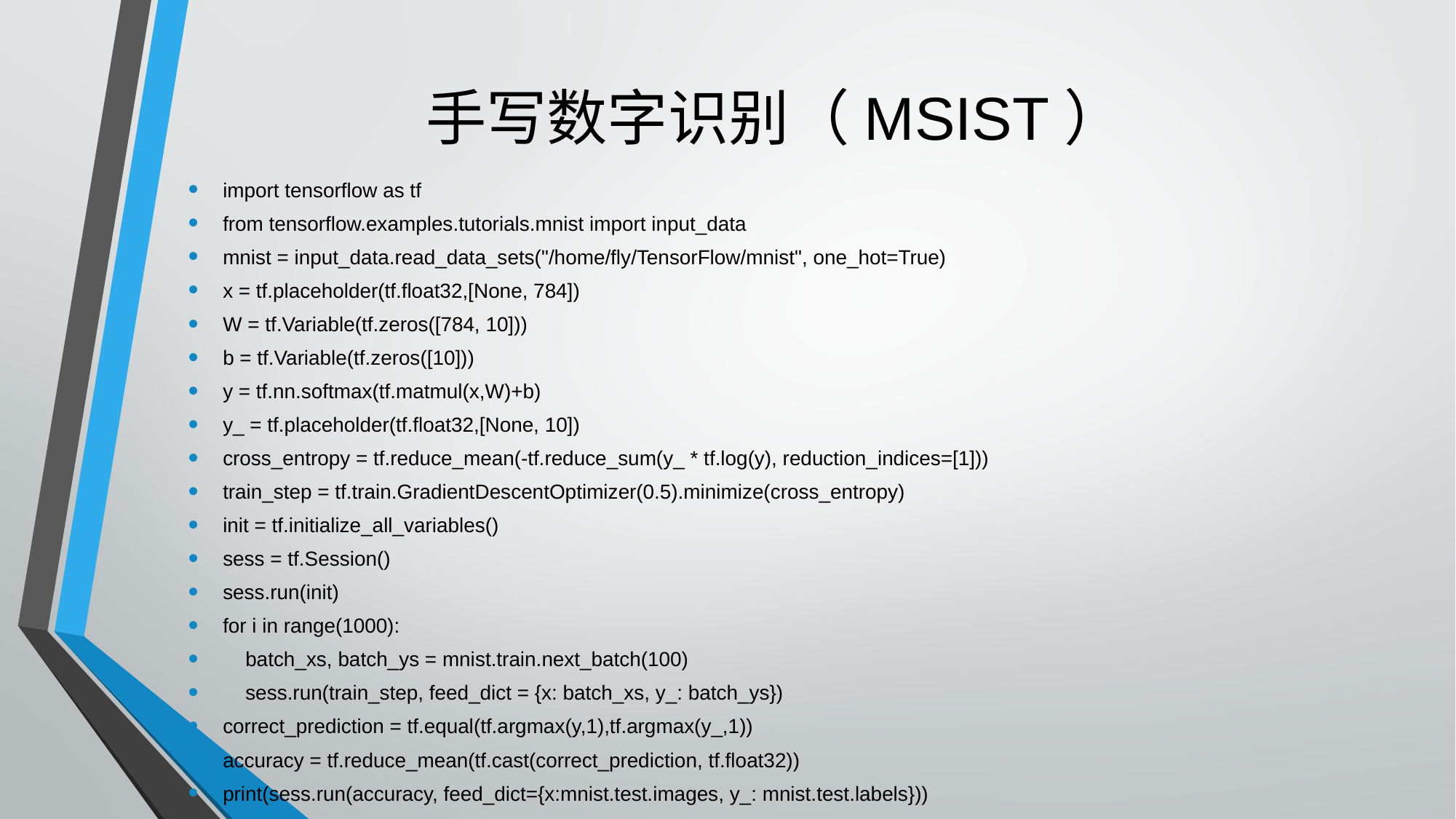

# 手写数字识别（MSIST）
import tensorflow as tf
from tensorflow.examples.tutorials.mnist import input_data
mnist = input_data.read_data_sets("/home/fly/TensorFlow/mnist", one_hot=True)
x = tf.placeholder(tf.float32,[None, 784])
W = tf.Variable(tf.zeros([784, 10]))
b = tf.Variable(tf.zeros([10]))
y = tf.nn.softmax(tf.matmul(x,W)+b)
y_ = tf.placeholder(tf.float32,[None, 10])
cross_entropy = tf.reduce_mean(-tf.reduce_sum(y_ * tf.log(y), reduction_indices=[1]))
train_step = tf.train.GradientDescentOptimizer(0.5).minimize(cross_entropy)
init = tf.initialize_all_variables()
sess = tf.Session()
sess.run(init)
for i in range(1000):
    batch_xs, batch_ys = mnist.train.next_batch(100)
    sess.run(train_step, feed_dict = {x: batch_xs, y_: batch_ys})
correct_prediction = tf.equal(tf.argmax(y,1),tf.argmax(y_,1))
accuracy = tf.reduce_mean(tf.cast(correct_prediction, tf.float32))
print(sess.run(accuracy, feed_dict={x:mnist.test.images, y_: mnist.test.labels}))